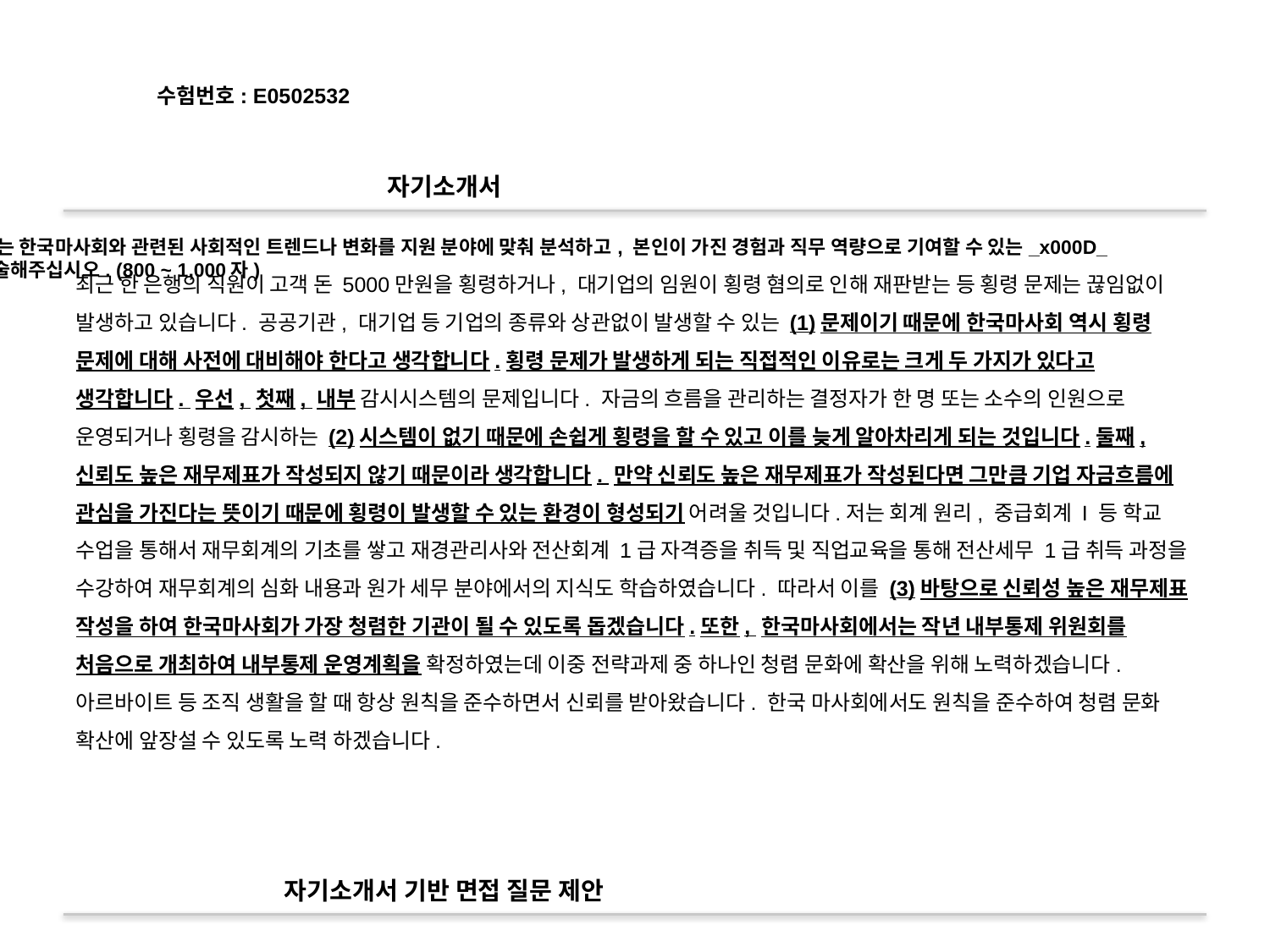

수험번호: E0502532
#

자기소개서

본인이 최근 관심을 갖고 있는 한국마사회와 관련된 사회적인 트렌드나 변화를 지원 분야에 맞춰 분석하고, 본인이 가진 경험과 직무 역량으로 기여할 수 있는_x000D_
바가 무엇인지 자세하게 기술해주십시오. (800 ~ 1,000자)

최근 한 은행의 직원이 고객 돈 5000만원을 횡령하거나, 대기업의 임원이 횡령 혐의로 인해 재판받는 등 횡령 문제는 끊임없이 발생하고 있습니다. 공공기관, 대기업 등 기업의 종류와 상관없이 발생할 수 있는 (1)문제이기 때문에 한국마사회 역시 횡령 문제에 대해 사전에 대비해야 한다고 생각합니다.횡령 문제가 발생하게 되는 직접적인 이유로는 크게 두 가지가 있다고 생각합니다. 우선, 첫째, 내부 감시시스템의 문제입니다. 자금의 흐름을 관리하는 결정자가 한 명 또는 소수의 인원으로 운영되거나 횡령을 감시하는 (2)시스템이 없기 때문에 손쉽게 횡령을 할 수 있고 이를 늦게 알아차리게 되는 것입니다.둘째, 신뢰도 높은 재무제표가 작성되지 않기 때문이라 생각합니다. 만약 신뢰도 높은 재무제표가 작성된다면 그만큼 기업 자금흐름에 관심을 가진다는 뜻이기 때문에 횡령이 발생할 수 있는 환경이 형성되기 어려울 것입니다.저는 회계 원리, 중급회계 I 등 학교 수업을 통해서 재무회계의 기초를 쌓고 재경관리사와 전산회계 1급 자격증을 취득 및 직업교육을 통해 전산세무 1급 취득 과정을 수강하여 재무회계의 심화 내용과 원가 세무 분야에서의 지식도 학습하였습니다. 따라서 이를 (3)바탕으로 신뢰성 높은 재무제표 작성을 하여 한국마사회가 가장 청렴한 기관이 될 수 있도록 돕겠습니다.또한, 한국마사회에서는 작년 내부통제 위원회를 처음으로 개최하여 내부통제 운영계획을 확정하였는데 이중 전략과제 중 하나인 청렴 문화에 확산을 위해 노력하겠습니다. 아르바이트 등 조직 생활을 할 때 항상 원칙을 준수하면서 신뢰를 받아왔습니다. 한국 마사회에서도 원칙을 준수하여 청렴 문화 확산에 앞장설 수 있도록 노력 하겠습니다.

자기소개서 기반 면접 질문 제안

(1) 횡령 문제를 사전에 대비하기 위해 한국마사회가 취할 수 있는 조치는 무엇이라고 생각하시나요?
(2) 신뢰도 높은 재무제표 작성을 위해 본인이 가진 역량을 어떻게 활용할 계획인가요?
(3) 한국마사회의 청렴 문화 확산을 위해 적용할 수 있는 본인의 경험이나 원칙은 무엇인가요?